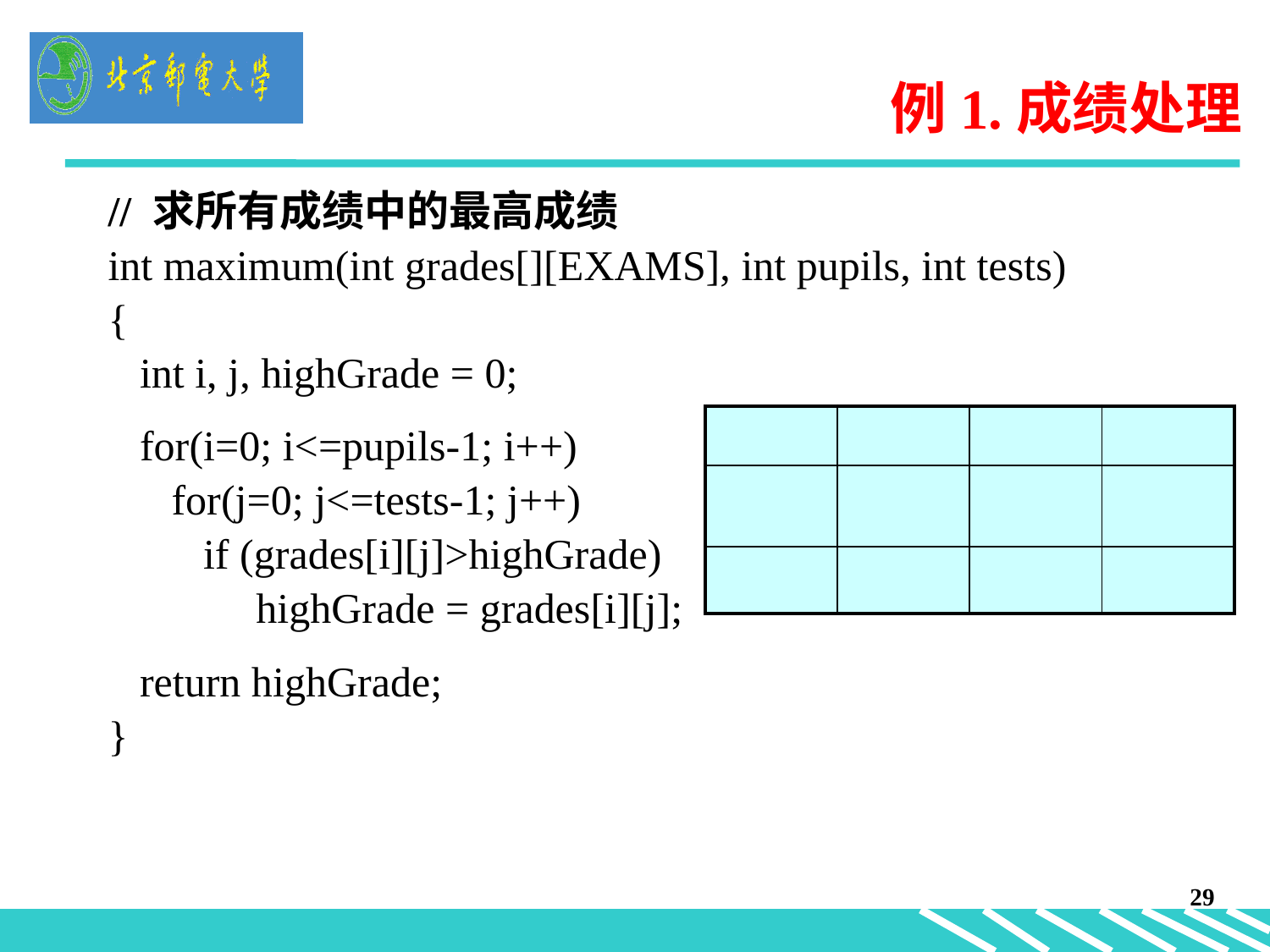

# 例1.成绩处理
// 求所有成绩中的最高成绩
int maximum(int grades[][EXAMS], int pupils, int tests)
{
   int i, j, highGrade = 0;

   for(i=0; i<=pupils-1; i++)
      for(j=0; j<=tests-1; j++)
         if (grades[i][j]>highGrade)
              highGrade = grades[i][j];

   return highGrade;
}
|  |  |  |  |
| --- | --- | --- | --- |
|  |  |  |  |
|  |  |  |  |
29